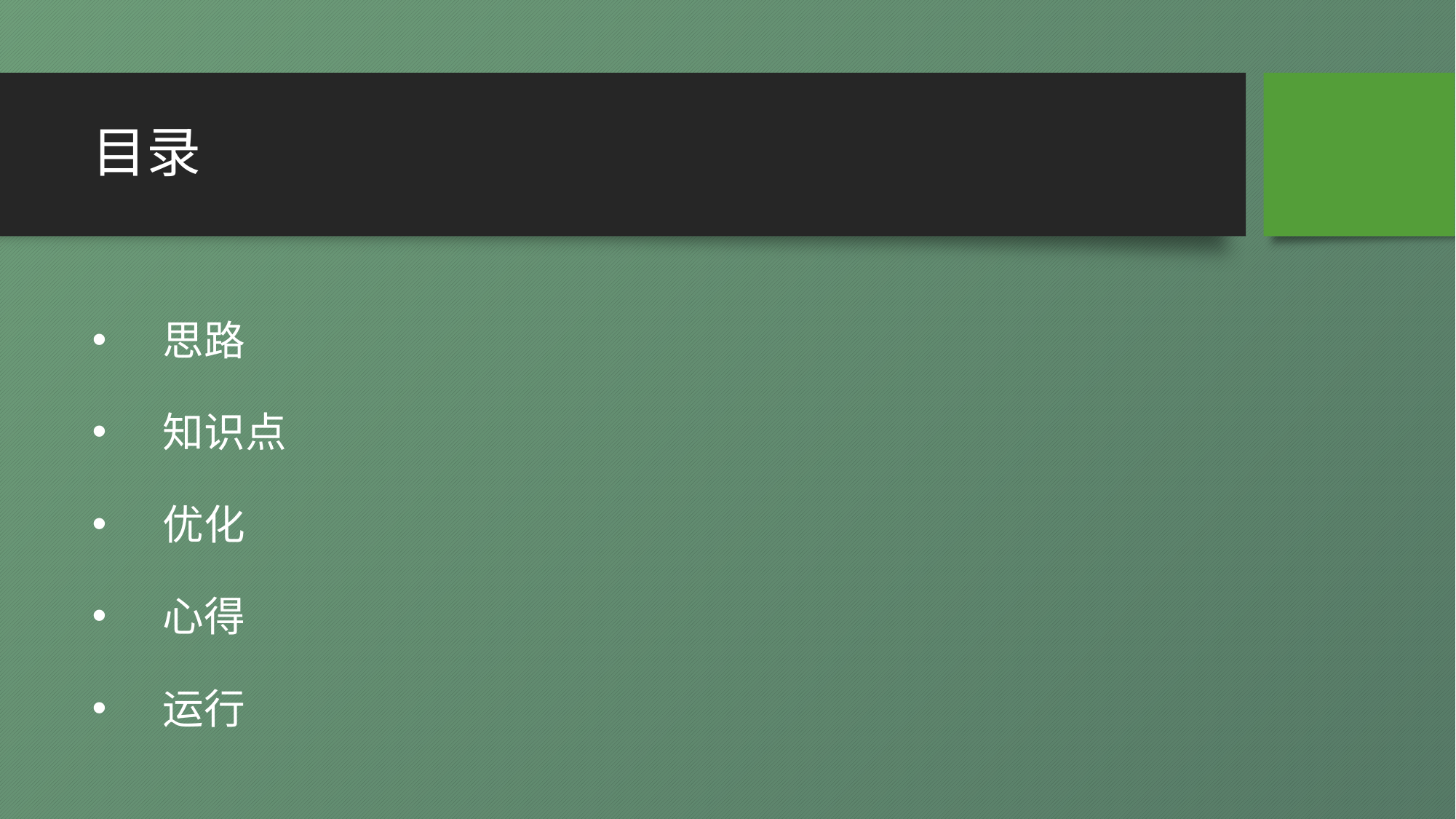

# 目录
    思路
    知识点
    优化
    心得
    运行